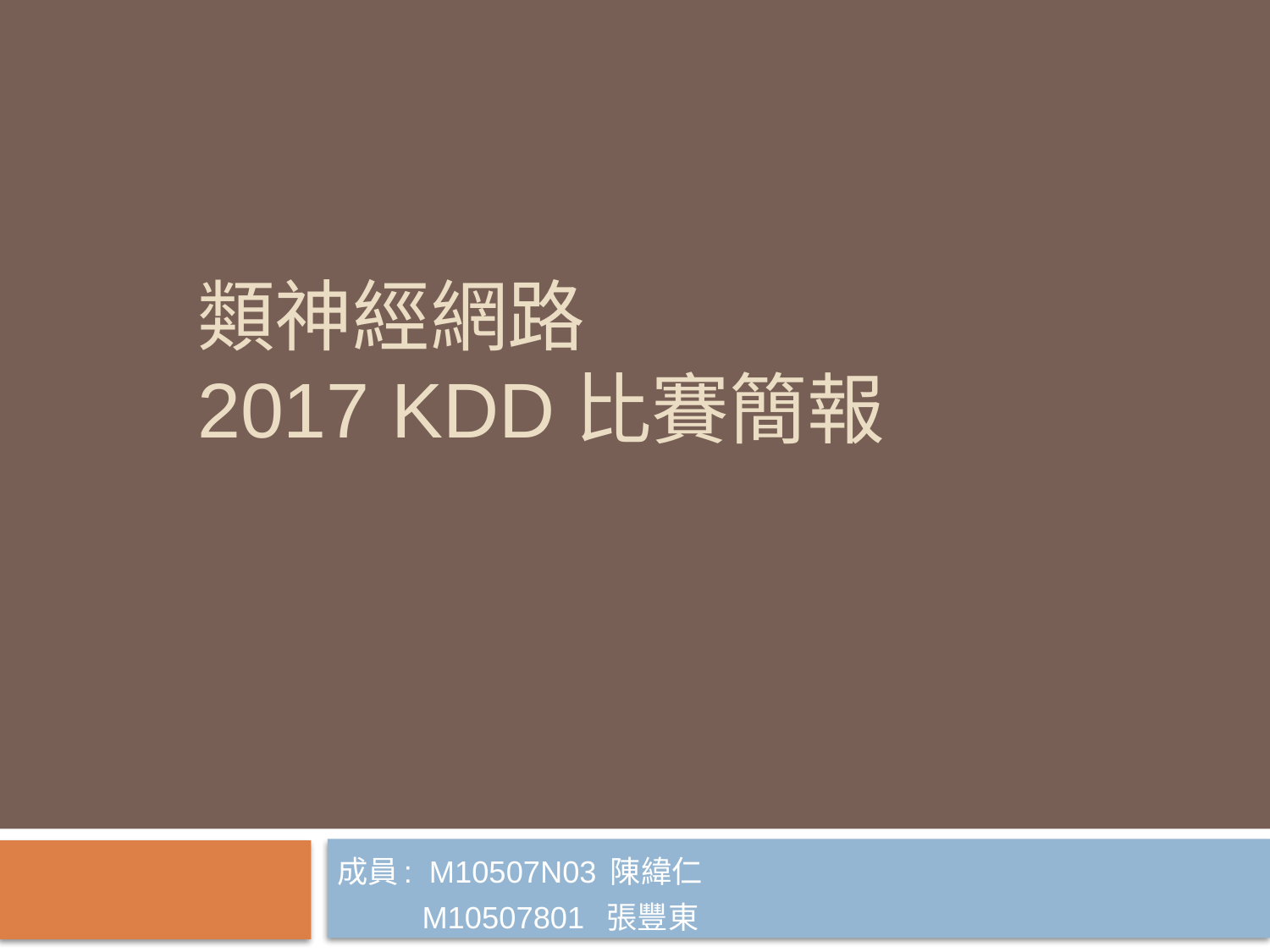

# 類神經網路 2017 KDD比賽簡報
成員:  M10507N03 陳緯仁
          M10507801  張豐東